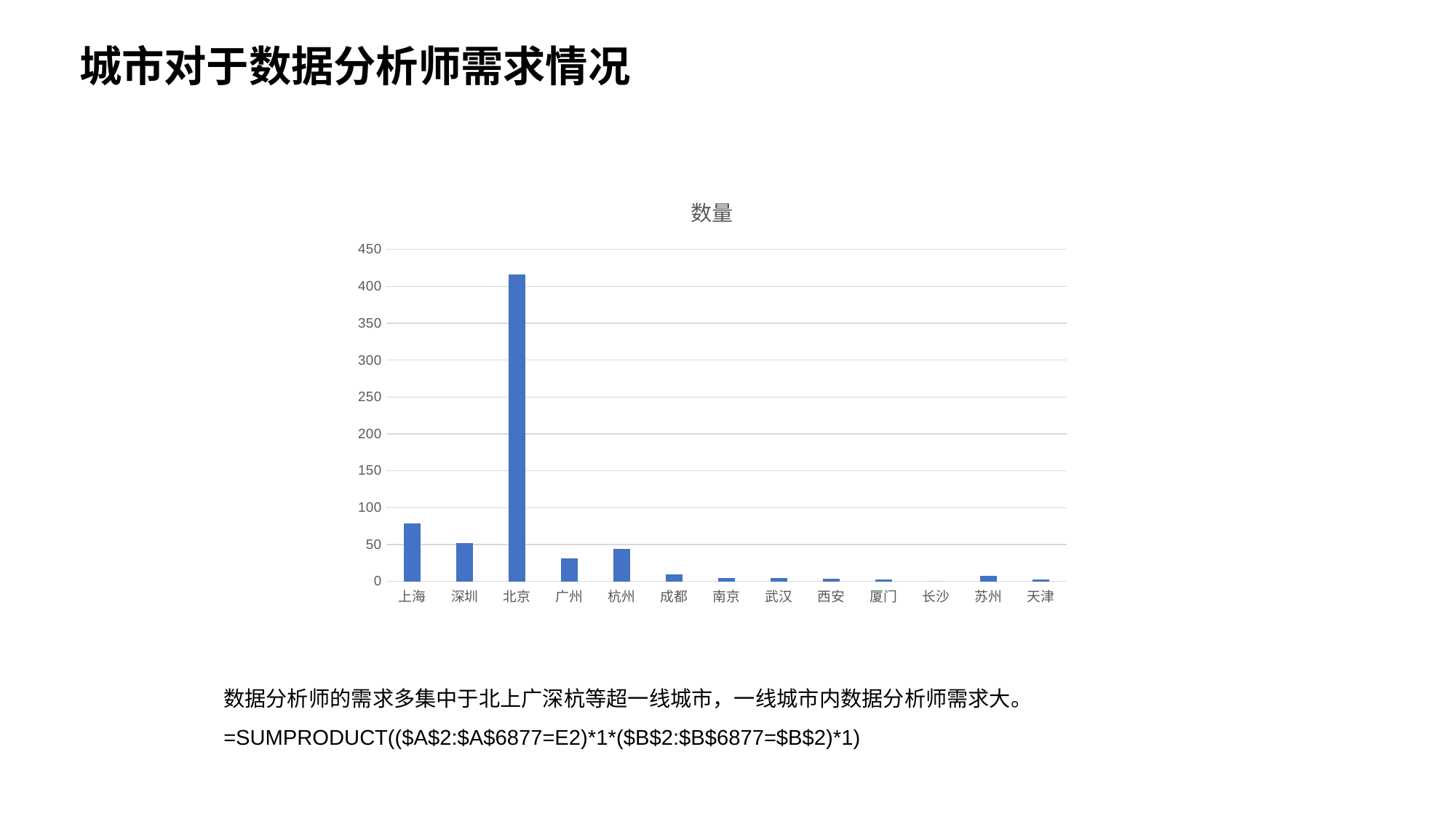

城市对于数据分析师需求情况

### Chart:

| Category | 数量 |
|---|---|
| 上海 | 79.0 |
| 深圳 | 52.0 |
| 北京 | 416.0 |
| 广州 | 31.0 |
| 杭州 | 44.0 |
| 成都 | 10.0 |
| 南京 | 5.0 |
| 武汉 | 5.0 |
| 西安 | 4.0 |
| 厦门 | 3.0 |
| 长沙 | 0.0 |
| 苏州 | 8.0 |
| 天津 | 3.0 |
数据分析师的需求多集中于北上广深杭等超一线城市，一线城市内数据分析师需求大。
=SUMPRODUCT(($A$2:$A$6877=E2)*1*($B$2:$B$6877=$B$2)*1)